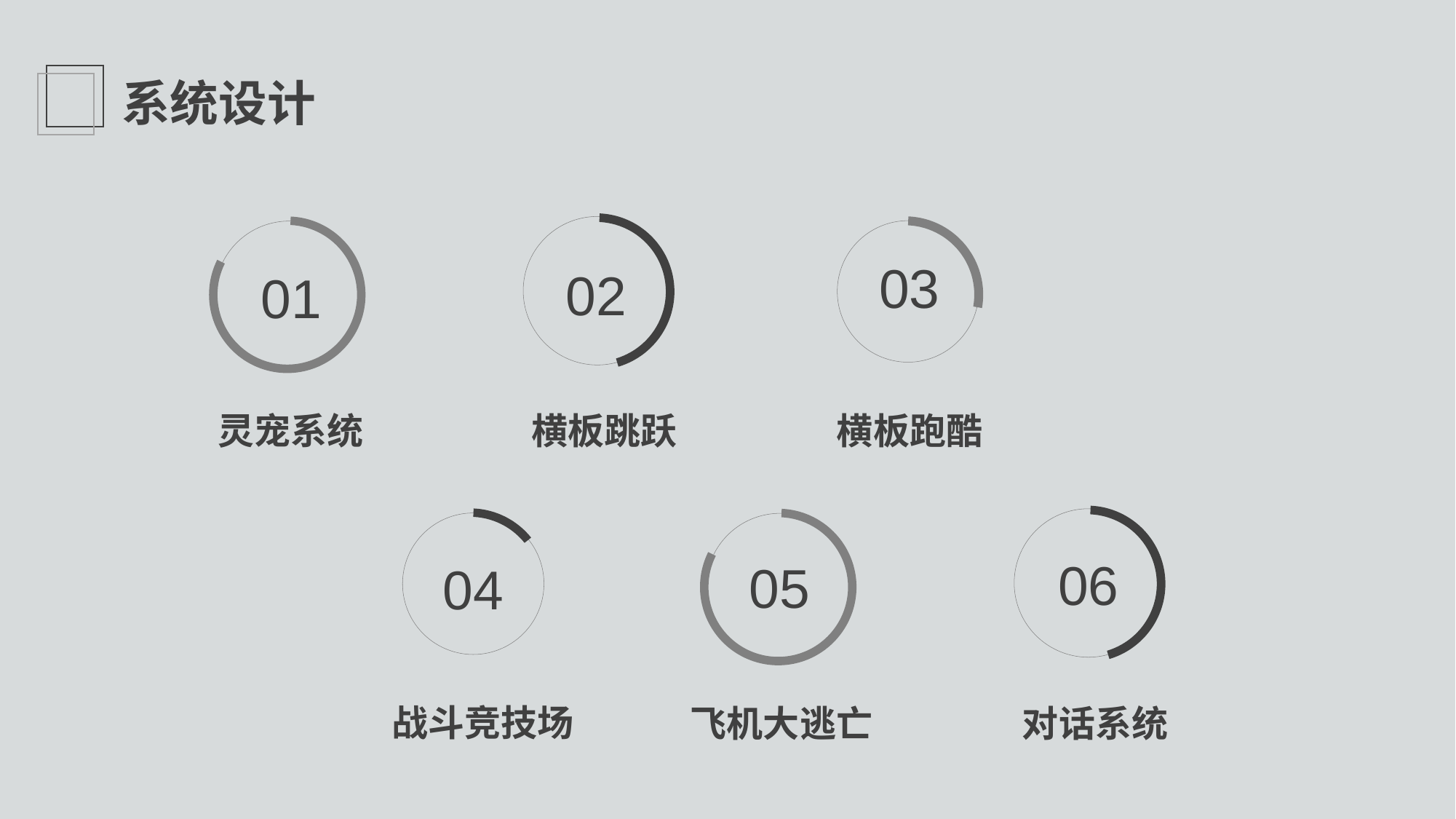

系统设计

03
02
01
灵宠系统
 横板跳跃
横板跑酷

06
05
04
战斗竞技场
飞机大逃亡
 对话系统